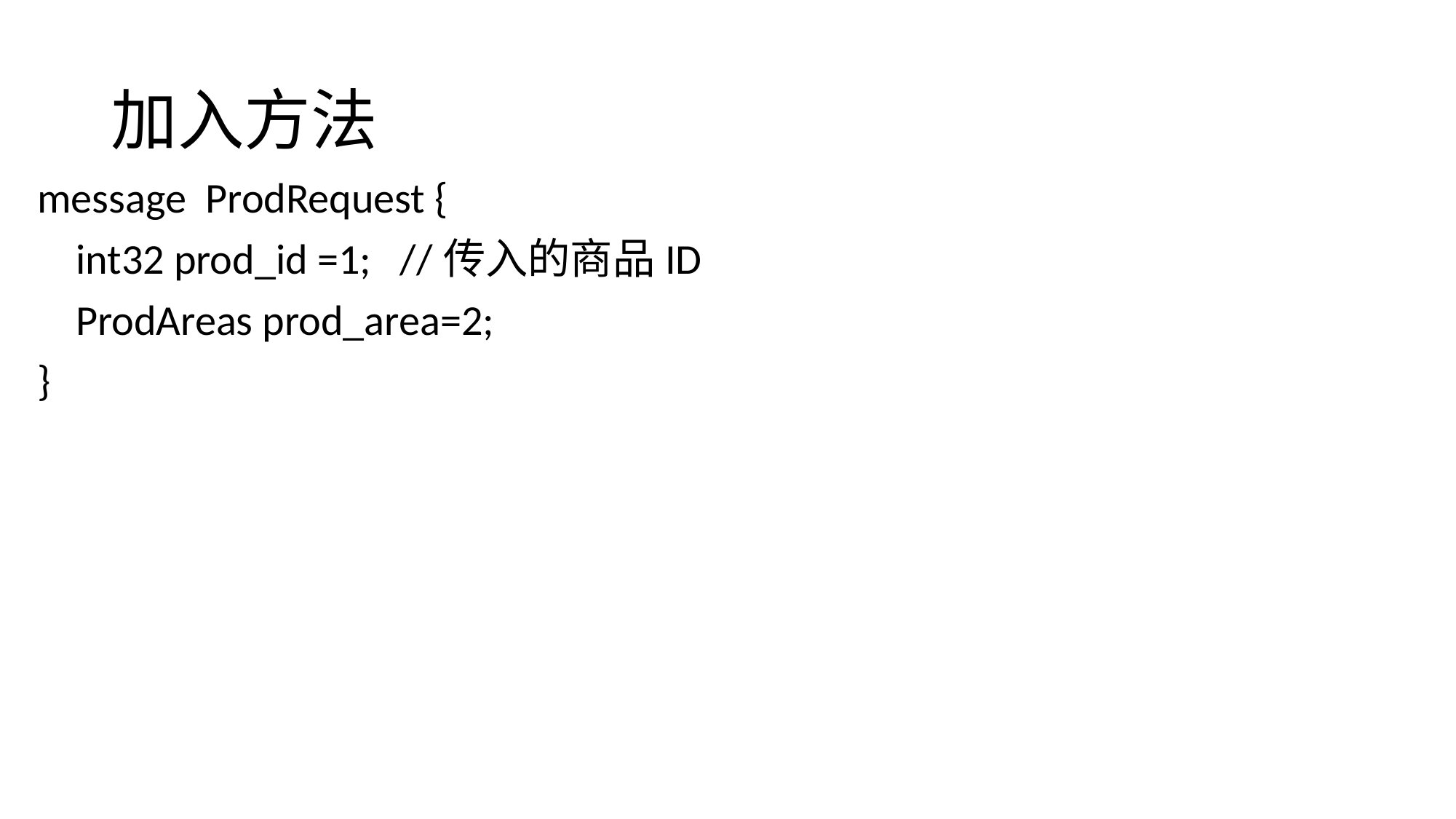

# 加入方法
message  ProdRequest {
    int32 prod_id =1;   //传入的商品ID
    ProdAreas prod_area=2;
}